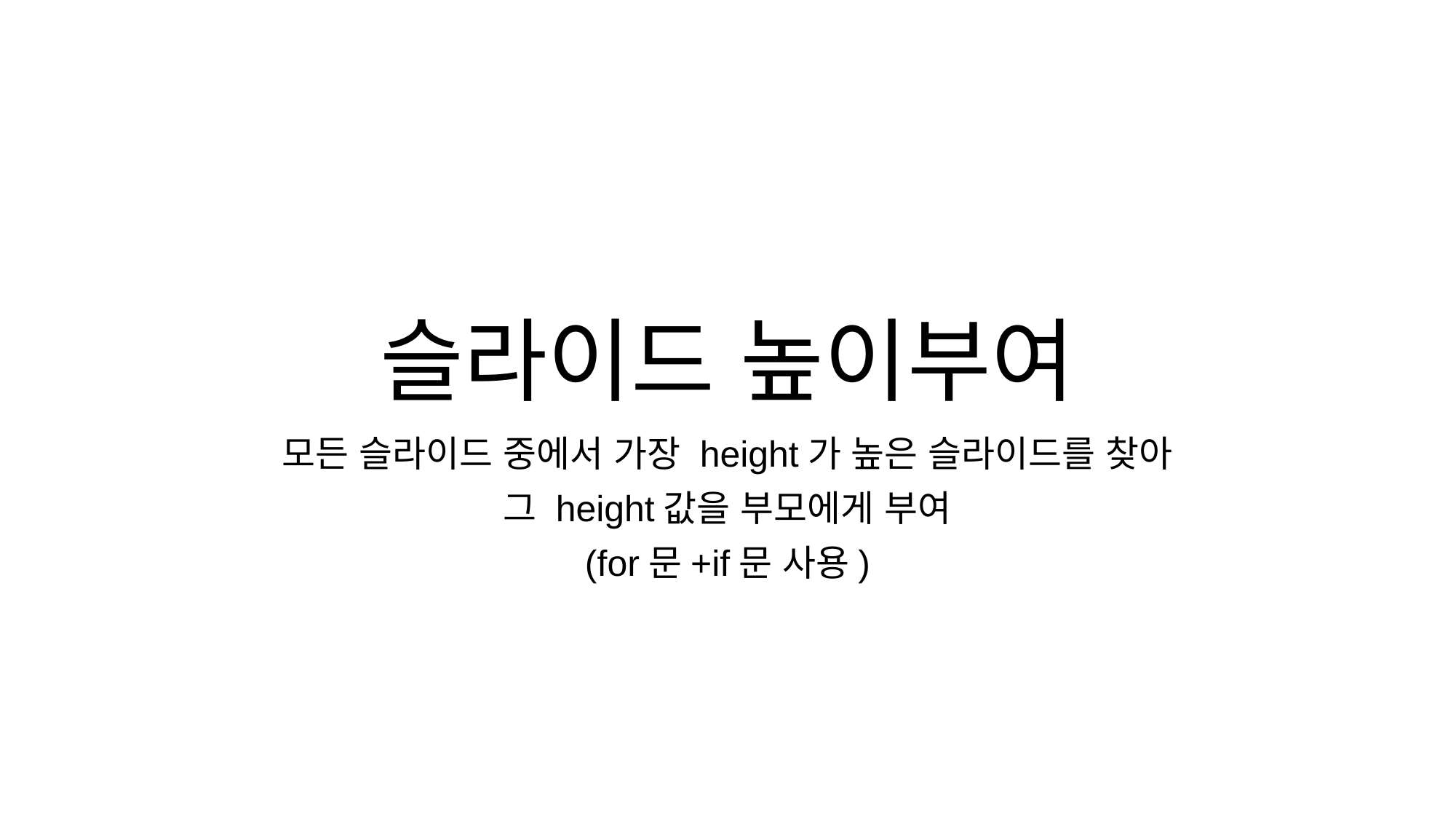

# 슬라이드 높이부여
모든 슬라이드 중에서 가장 height가 높은 슬라이드를 찾아
그 height값을 부모에게 부여
(for문+if문 사용)